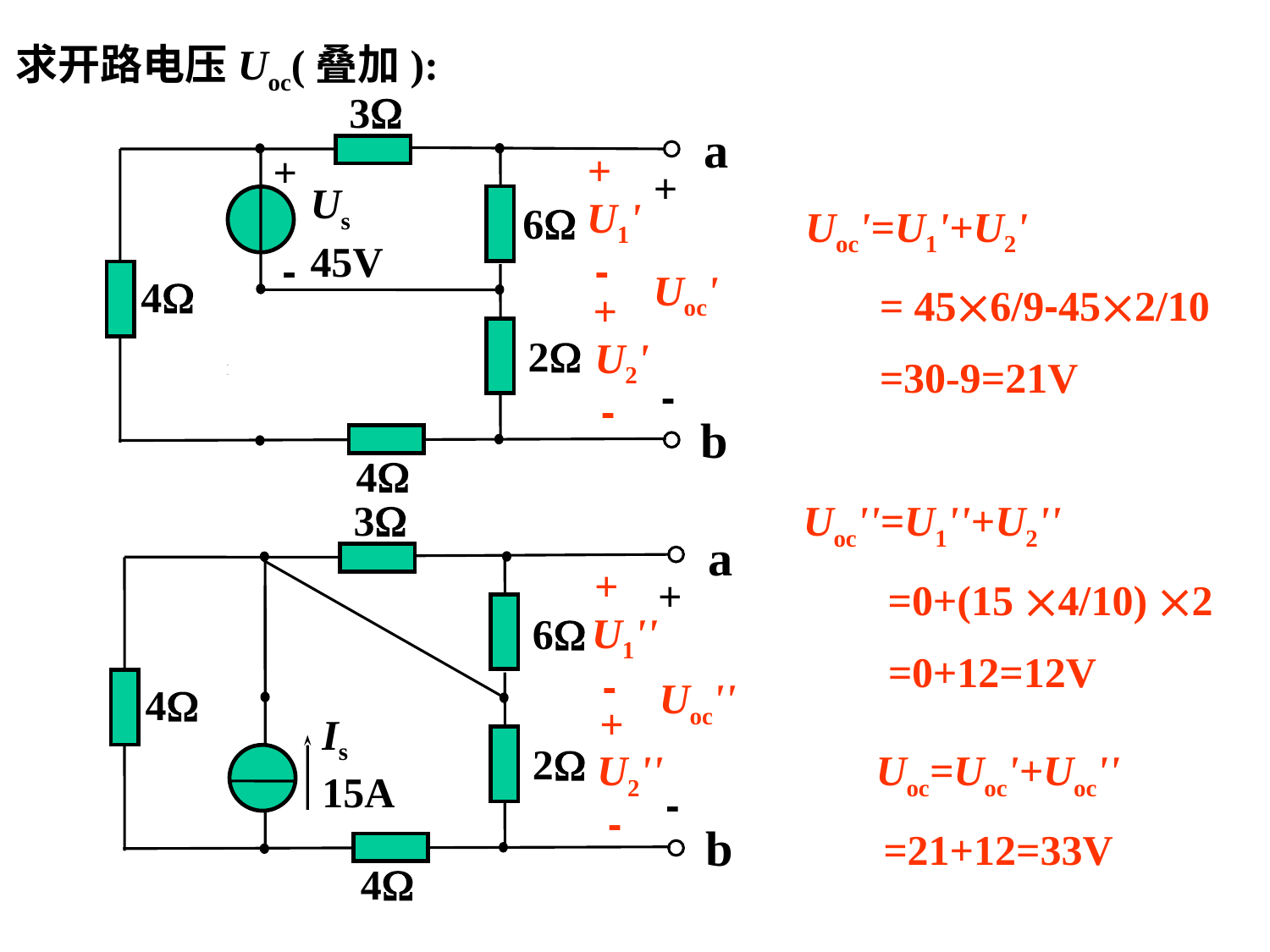

求开路电压Uoc(叠加):
3Ω

a
+
U1'
-
+

+
 Us
 45V

6Ω
-
Uoc'

4Ω

+
U2'
-

2Ω

-

b

4Ω
Uoc'=U1'+U2'
       = 45×6/9-45×2/10
       =30-9=21V
Uoc''=U1''+U2''
        =0+(15 ×4/10) ×2
        =0+12=12V
3Ω

a

+
U1''
-

+

6Ω
Uoc''

4Ω

+
U2''
-

Is
15A

2Ω

-

b

4Ω
Uoc=Uoc'+Uoc''
=21+12=33V